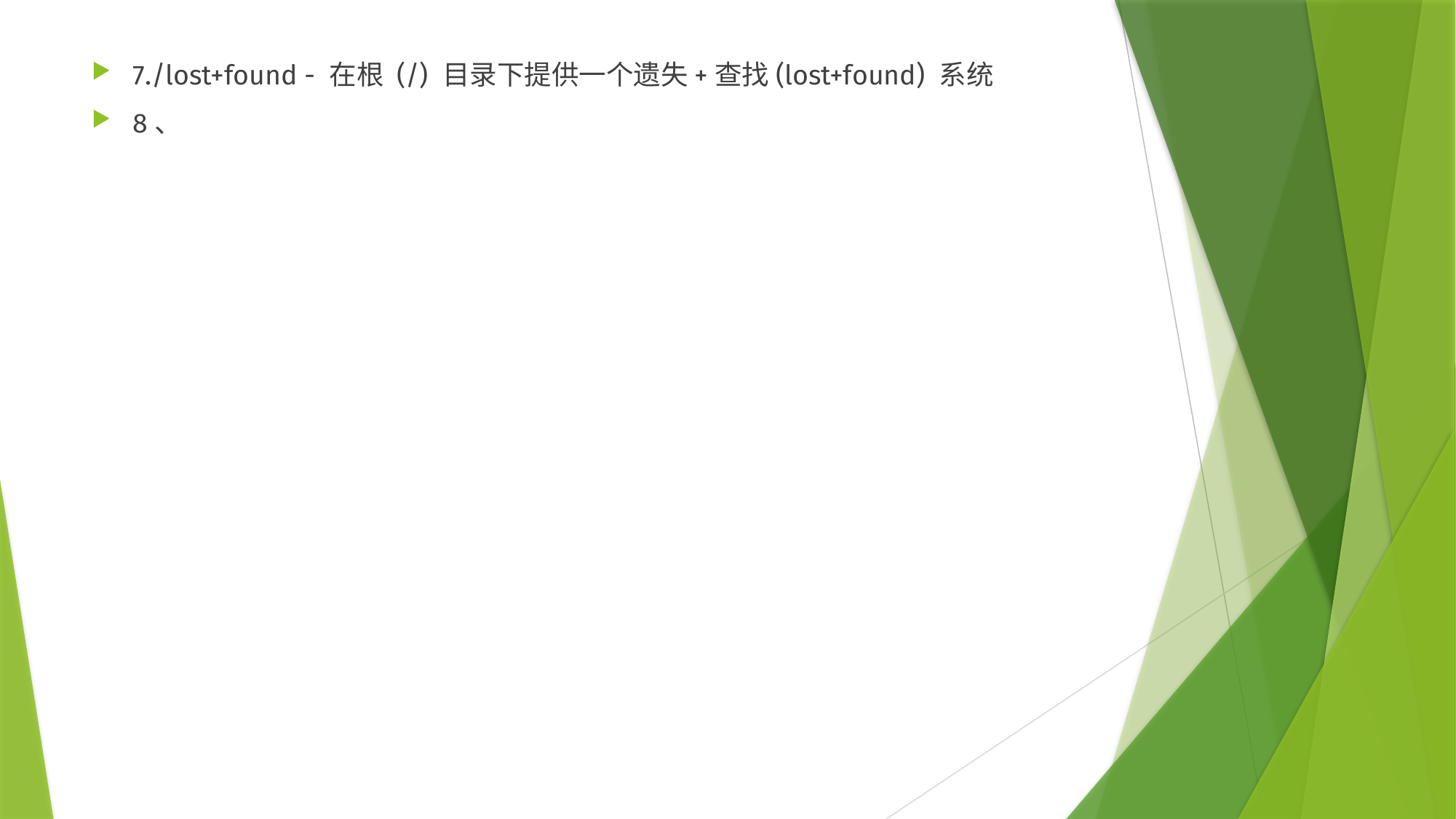

7./lost+found - 在根 (/) 目录下提供一个遗失+查找(lost+found) 系统
8、